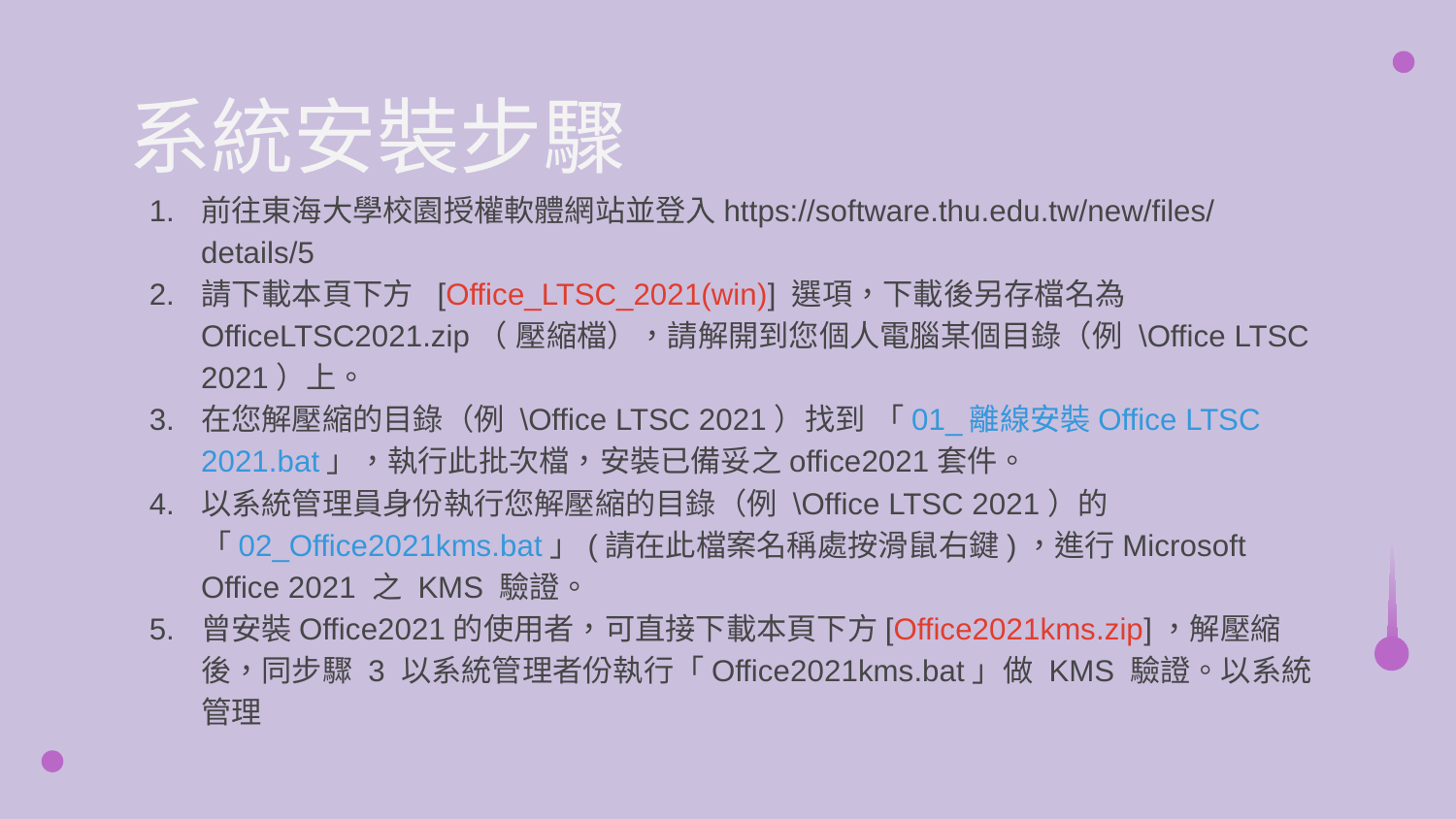

# 系統安裝步驟
前往東海大學校園授權軟體網站並登入https://software.thu.edu.tw/new/files/details/5
請下載本頁下方  [Office_LTSC_2021(win)] 選項，下載後另存檔名為OfficeLTSC2021.zip（ 壓縮檔），請解開到您個人電腦某個目錄（例 \Office LTSC 2021）上。
在您解壓縮的目錄（例 \Office LTSC 2021）找到 「01_離線安裝Office LTSC 2021.bat」，執行此批次檔，安裝已備妥之office2021套件。
以系統管理員身份執行您解壓縮的目錄（例 \Office LTSC 2021）的 「02_Office2021kms.bat」(請在此檔案名稱處按滑鼠右鍵)，進行Microsoft Office 2021 之 KMS 驗證。
曾安裝Office2021的使用者，可直接下載本頁下方[Office2021kms.zip]，解壓縮後，同步驟 3 以系統管理者份執行「Office2021kms.bat」做 KMS 驗證。以系統管理